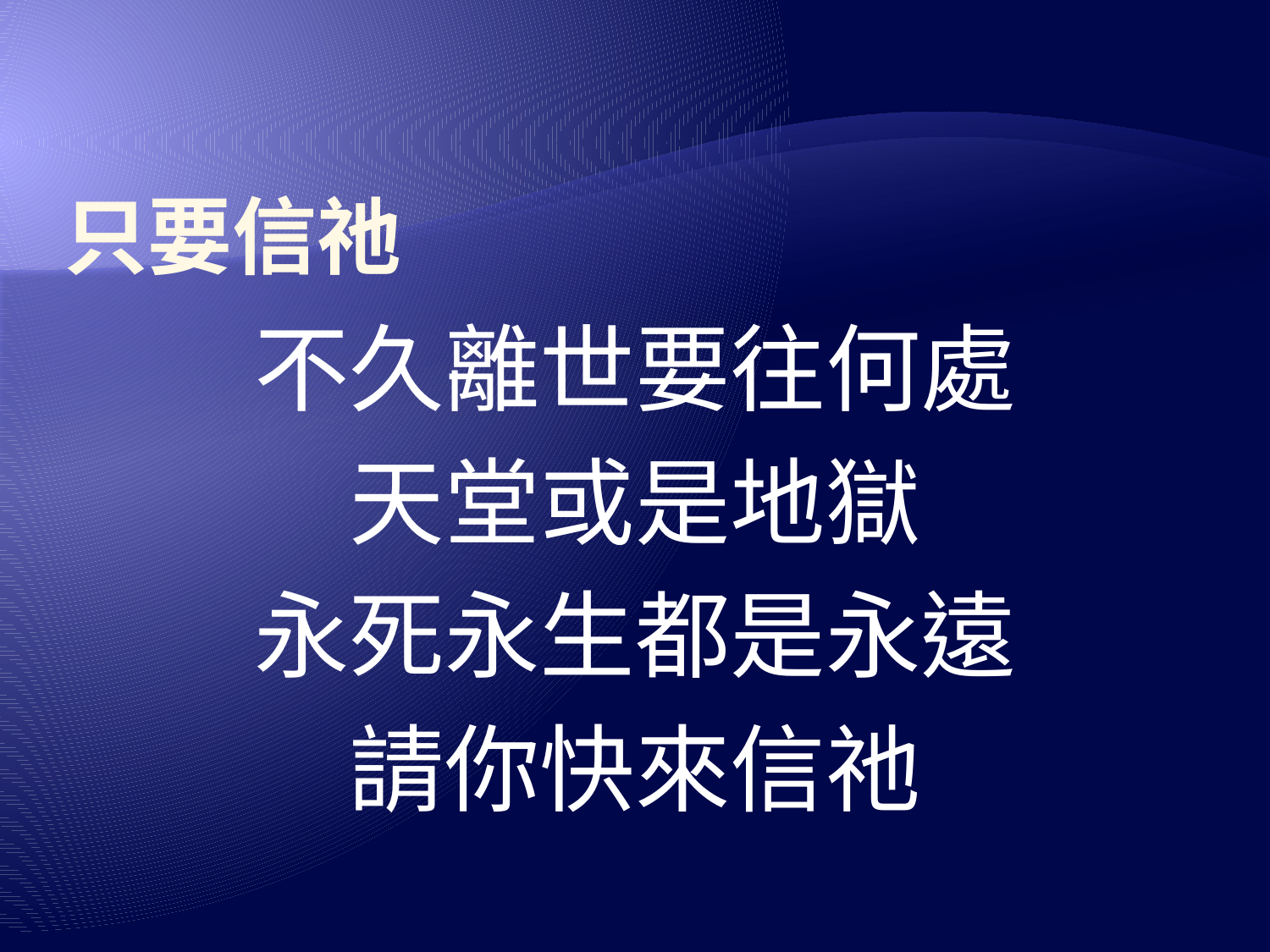

# 只要信祂
不久離世要往何處
天堂或是地獄
永死永生都是永遠
請你快來信祂